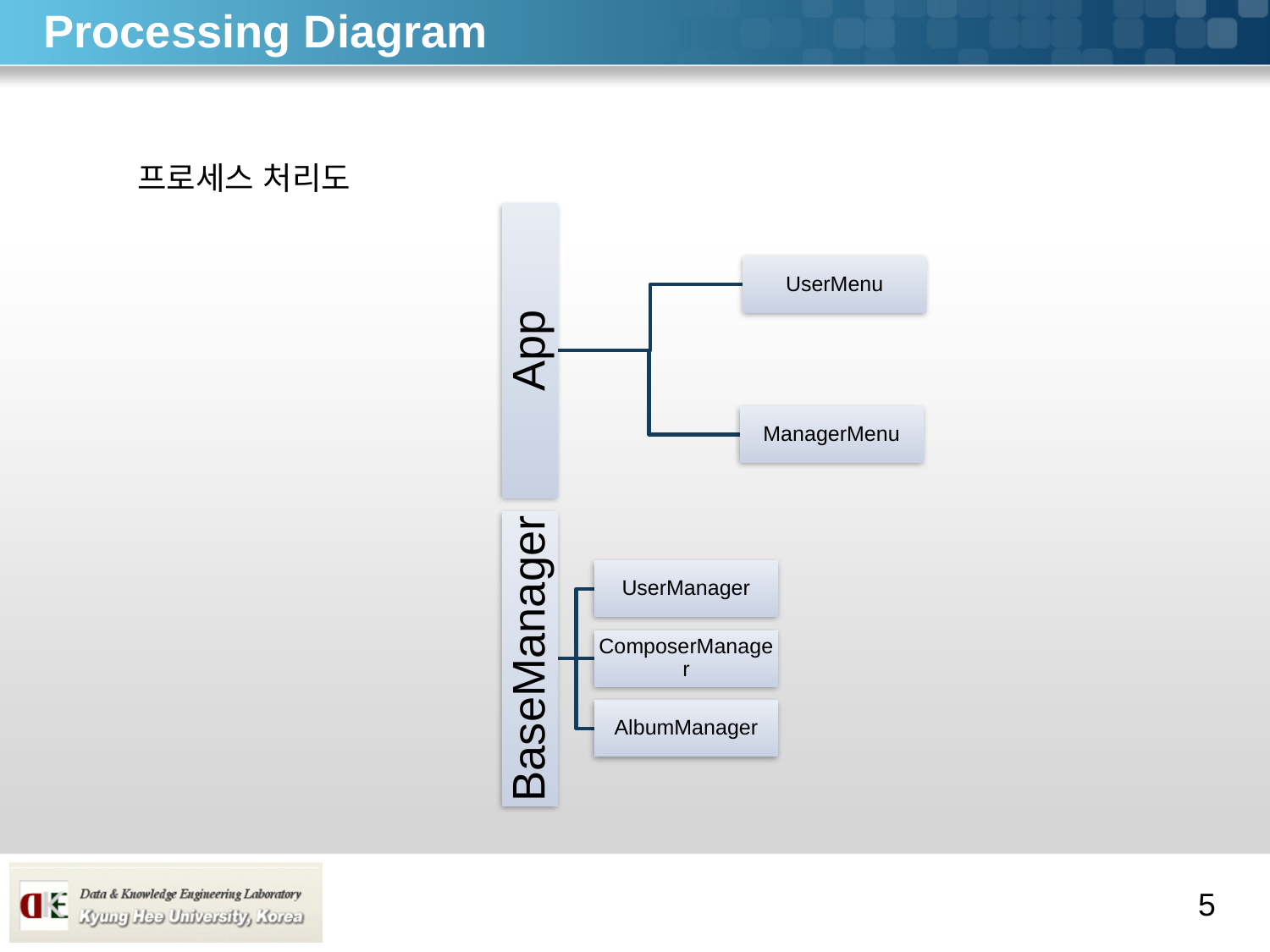

# Processing Diagram
프로세스 처리도

App
UserMenu
ManagerMenu
BaseManager
UserManager
ComposerManager
AlbumManager